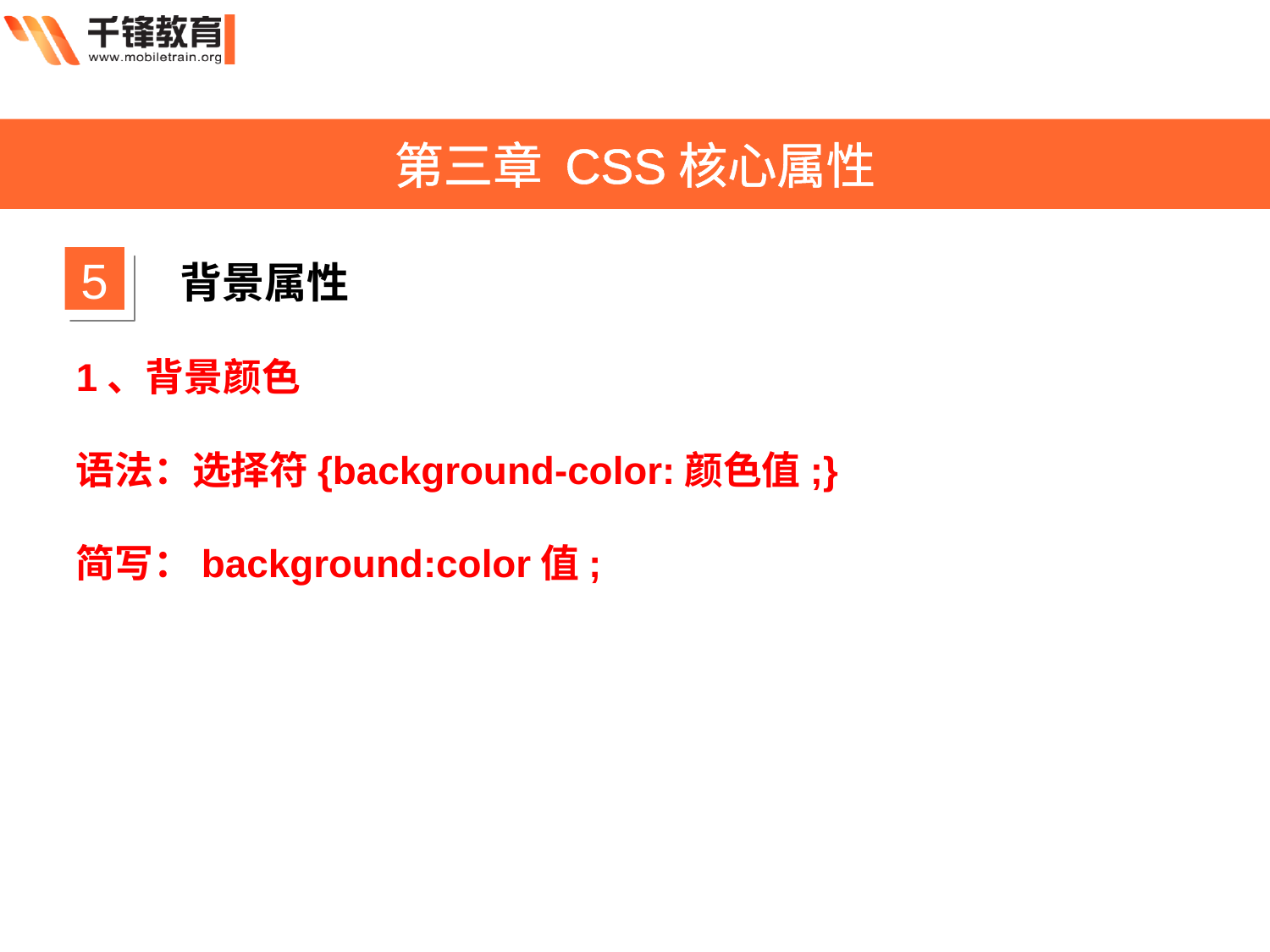

第三章 CSS核心属性
5

背景属性

1、背景颜色

语法：选择符{background-color:颜色值;}

简写：background:color值;